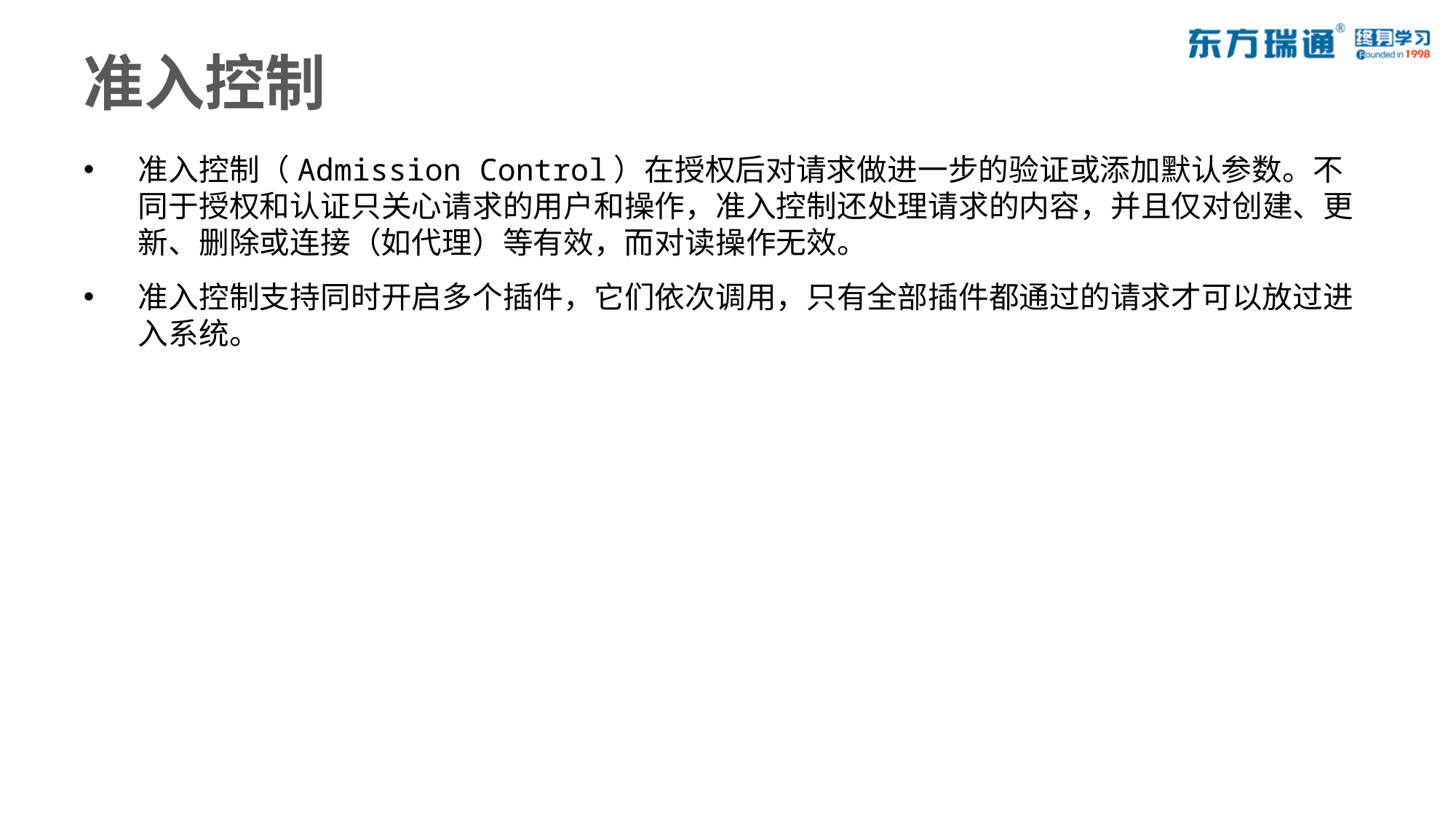

# 准入控制
准入控制（Admission Control）在授权后对请求做进一步的验证或添加默认参数。不同于授权和认证只关心请求的用户和操作，准入控制还处理请求的内容，并且仅对创建、更新、删除或连接（如代理）等有效，而对读操作无效。
准入控制支持同时开启多个插件，它们依次调用，只有全部插件都通过的请求才可以放过进入系统。